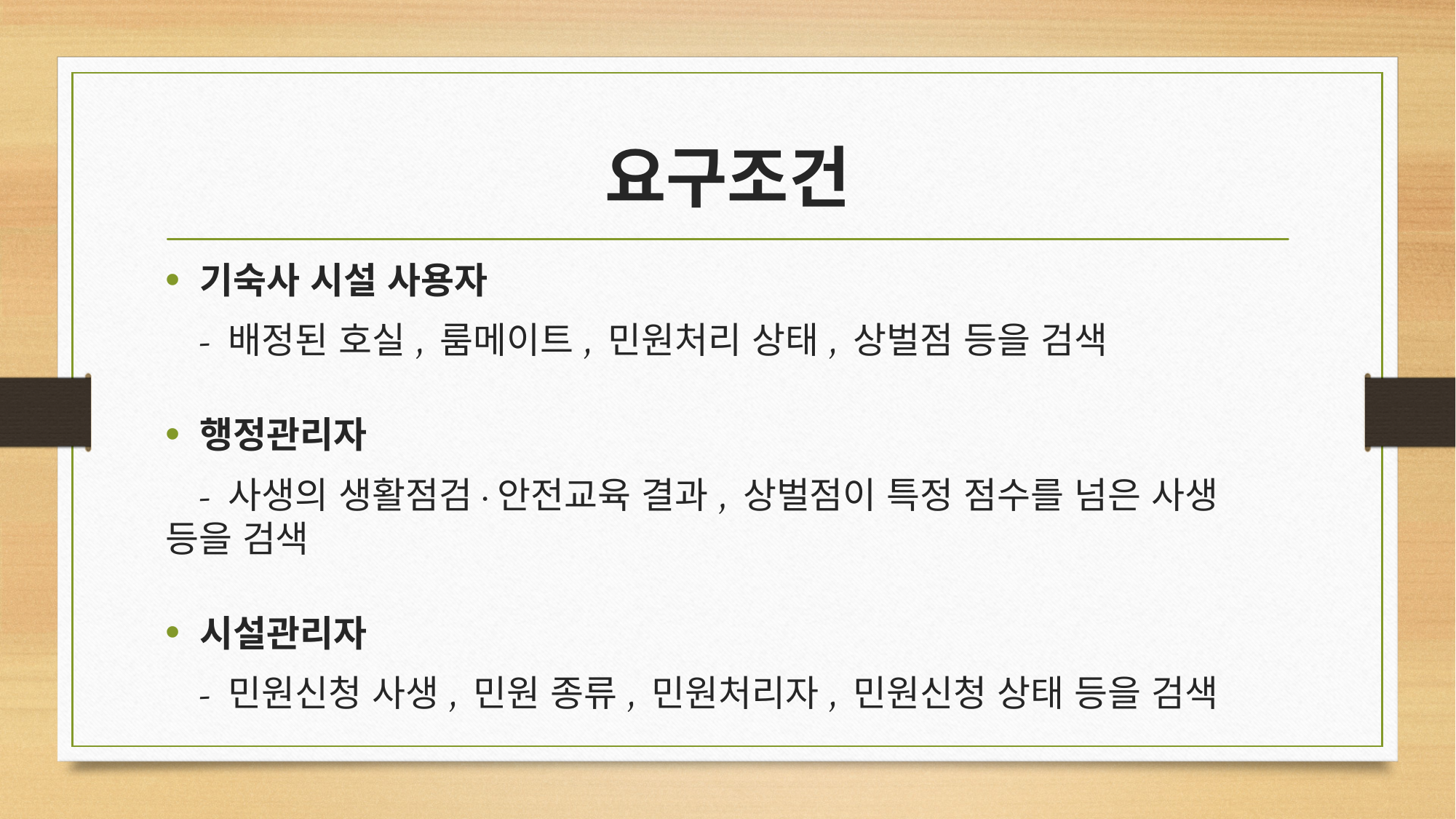

요구조건

기숙사 시설 사용자
    - 배정된 호실, 룸메이트, 민원처리 상태, 상벌점 등을 검색

행정관리자
    - 사생의 생활점검·안전교육 결과, 상벌점이 특정 점수를 넘은 사생 등을 검색

시설관리자
    - 민원신청 사생, 민원 종류, 민원처리자, 민원신청 상태 등을 검색